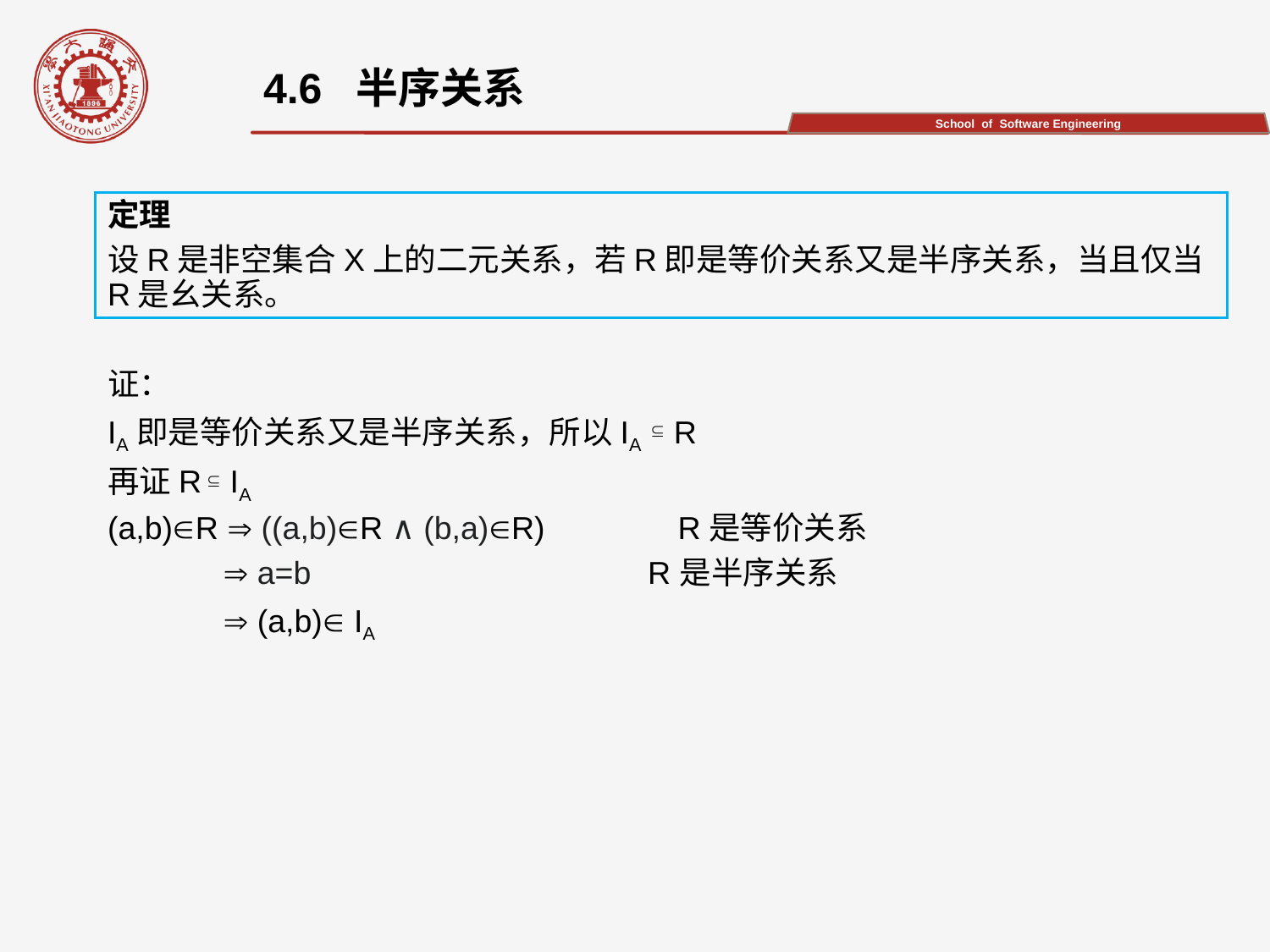

4.6  半序关系

定理
设R是非空集合X上的二元关系，若R即是等价关系又是半序关系，当且仅当R是幺关系。

证：
IA即是等价关系又是半序关系，所以IA ⊆ R
再证R ⊆ IA
(a,b)∈R ⇒ ((a,b)∈R ∧ (b,a)∈R)               R是等价关系
             ⇒ a=b                                      R是半序关系
             ⇒ (a,b)∈ IA